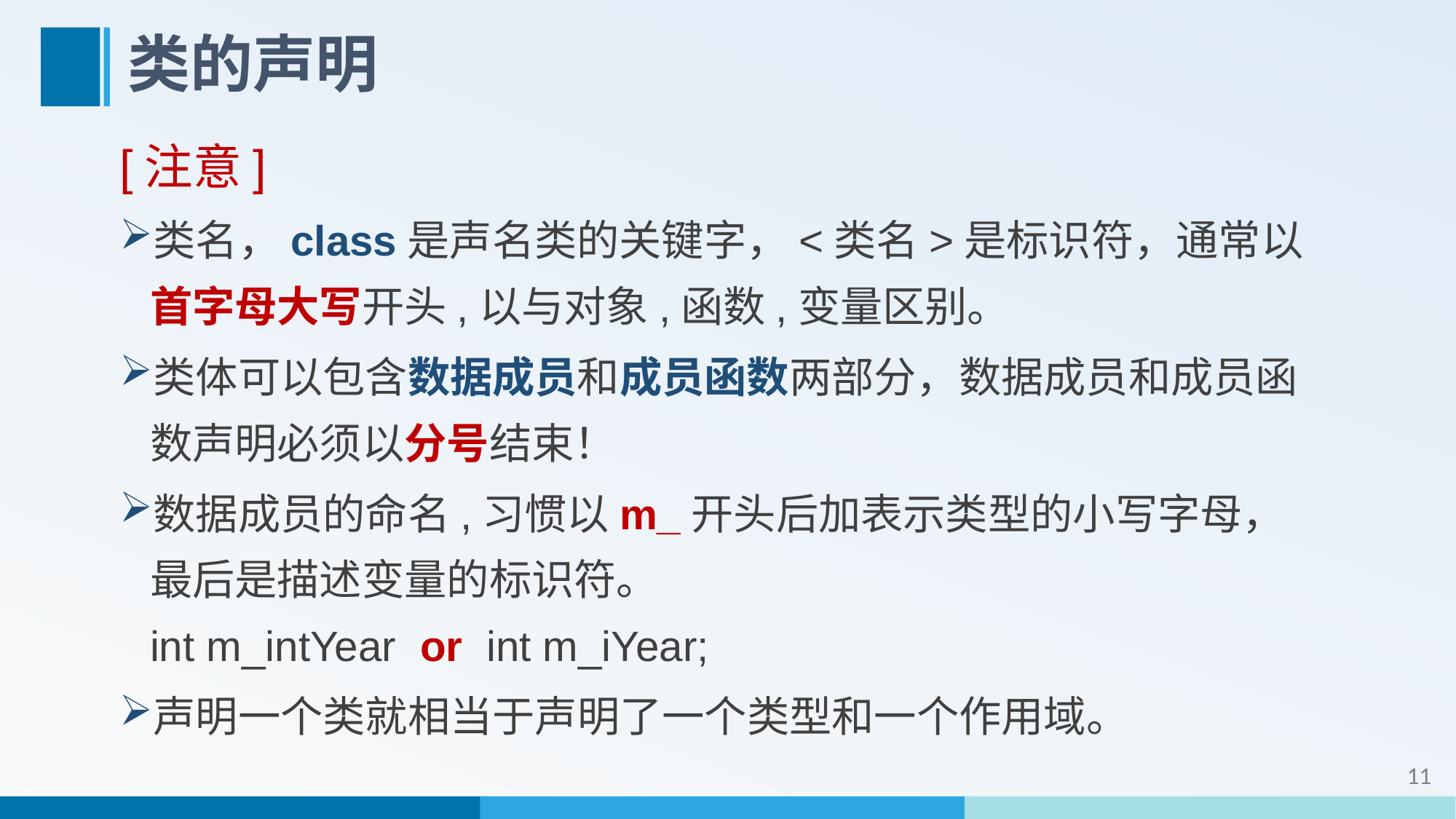

# 类的声明
[注意]
类名，class是声名类的关键字，<类名>是标识符，通常以首字母大写开头,以与对象,函数,变量区别。
类体可以包含数据成员和成员函数两部分，数据成员和成员函数声明必须以分号结束！
数据成员的命名,习惯以m_开头后加表示类型的小写字母，最后是描述变量的标识符。
int m_intYear  or  int m_iYear;
声明一个类就相当于声明了一个类型和一个作用域。